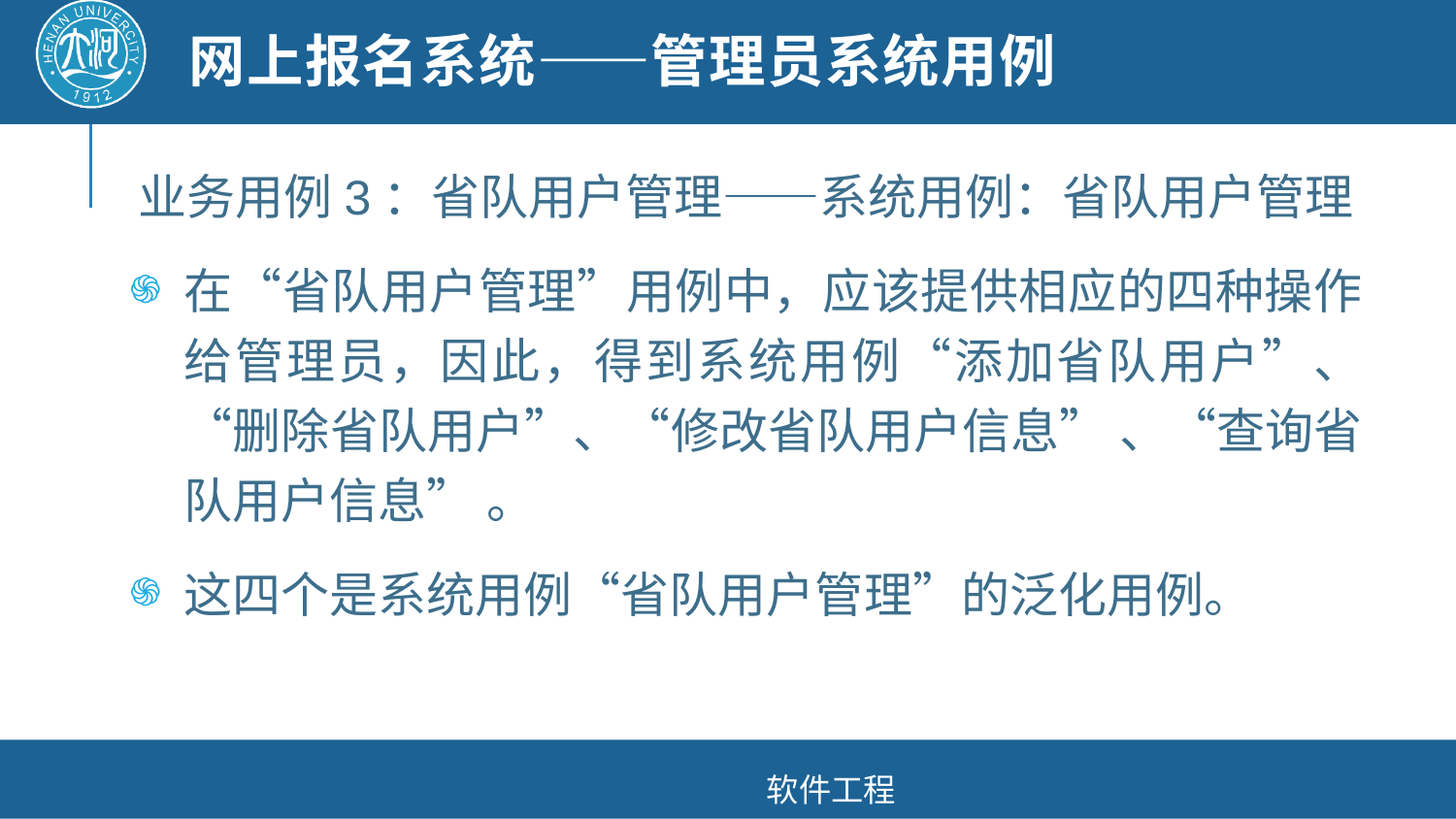

# 网上报名系统——管理员系统用例
业务用例3：省队用户管理——系统用例：省队用户管理
在“省队用户管理”用例中，应该提供相应的四种操作给管理员，因此，得到系统用例“添加省队用户”、“删除省队用户”、“修改省队用户信息” 、“查询省队用户信息” 。
这四个是系统用例“省队用户管理”的泛化用例。

软件工程
50